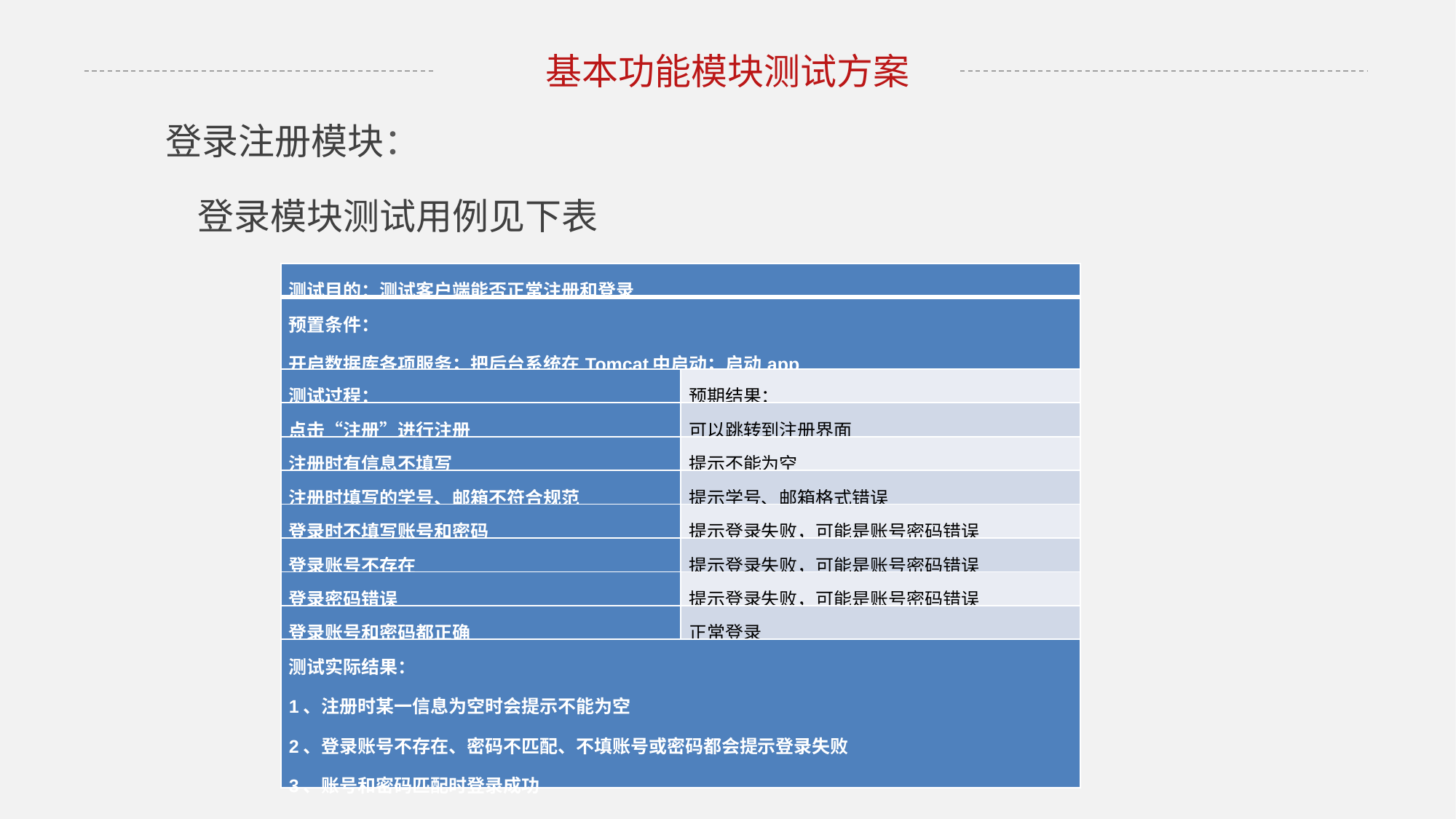

基本功能模块测试方案
登录注册模块：
登录模块测试用例见下表

| 测试目的：测试客户端能否正常注册和登录 |  |
| --- | --- |
| 预置条件： 开启数据库各项服务；把后台系统在Tomcat中启动；启动app |  |
| 测试过程： | 预期结果： |
| 点击“注册”进行注册 | 可以跳转到注册界面 |
| 注册时有信息不填写 | 提示不能为空 |
| 注册时填写的学号、邮箱不符合规范 | 提示学号、邮箱格式错误 |
| 登录时不填写账号和密码 | 提示登录失败，可能是账号密码错误 |
| 登录账号不存在 | 提示登录失败，可能是账号密码错误 |
| 登录密码错误 | 提示登录失败，可能是账号密码错误 |
| 登录账号和密码都正确 | 正常登录 |
| 测试实际结果： 1、注册时某一信息为空时会提示不能为空 2、登录账号不存在、密码不匹配、不填账号或密码都会提示登录失败 3、账号和密码匹配时登录成功 |  |